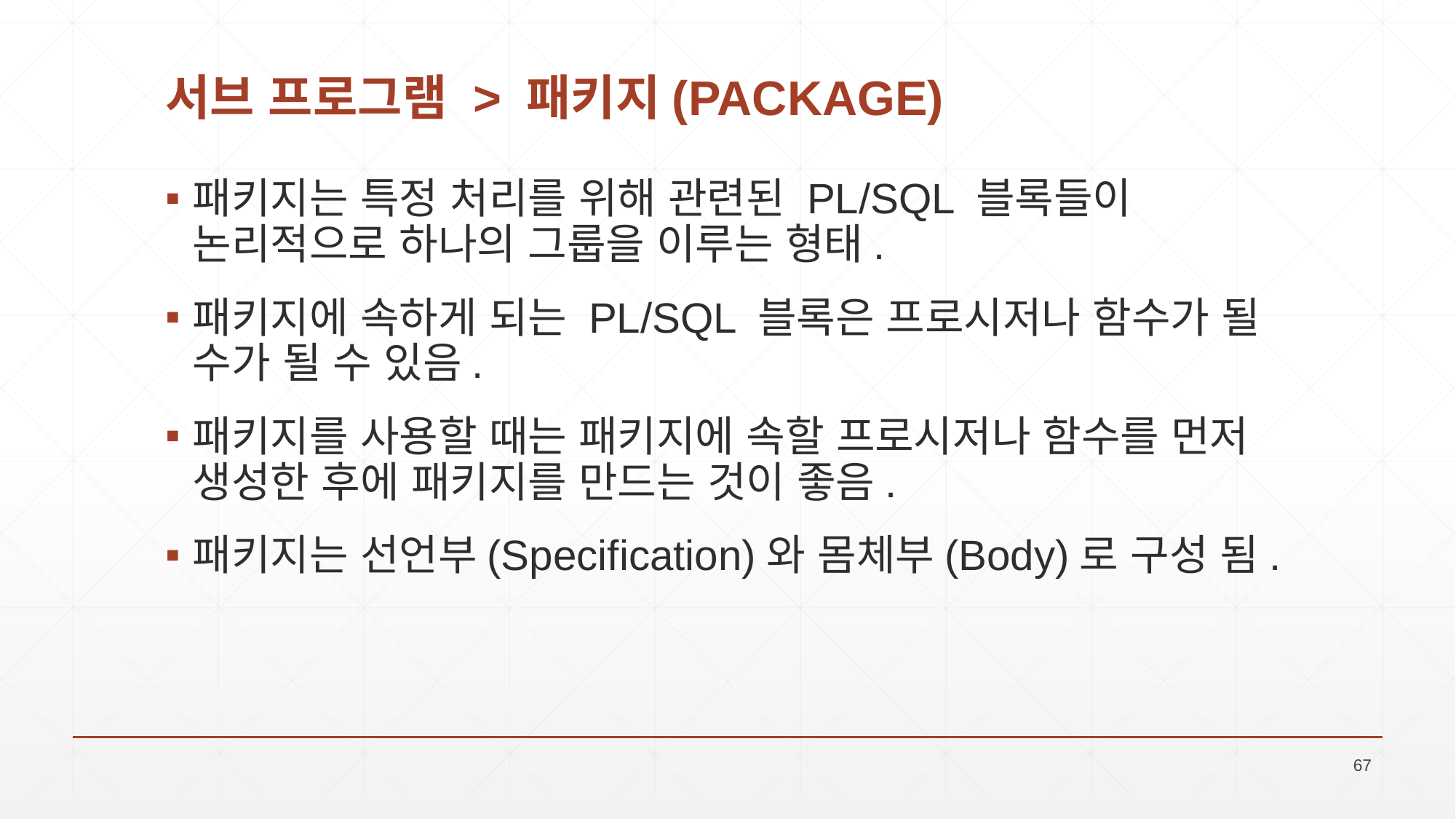

# 서브 프로그램 > 패키지(PACKAGE)
패키지는 특정 처리를 위해 관련된 PL/SQL 블록들이 논리적으로 하나의 그룹을 이루는 형태.
패키지에 속하게 되는 PL/SQL 블록은 프로시저나 함수가 될 수가 될 수 있음.
패키지를 사용할 때는 패키지에 속할 프로시저나 함수를 먼저 생성한 후에 패키지를 만드는 것이 좋음.
패키지는 선언부(Specification)와 몸체부(Body)로 구성 됨.
67